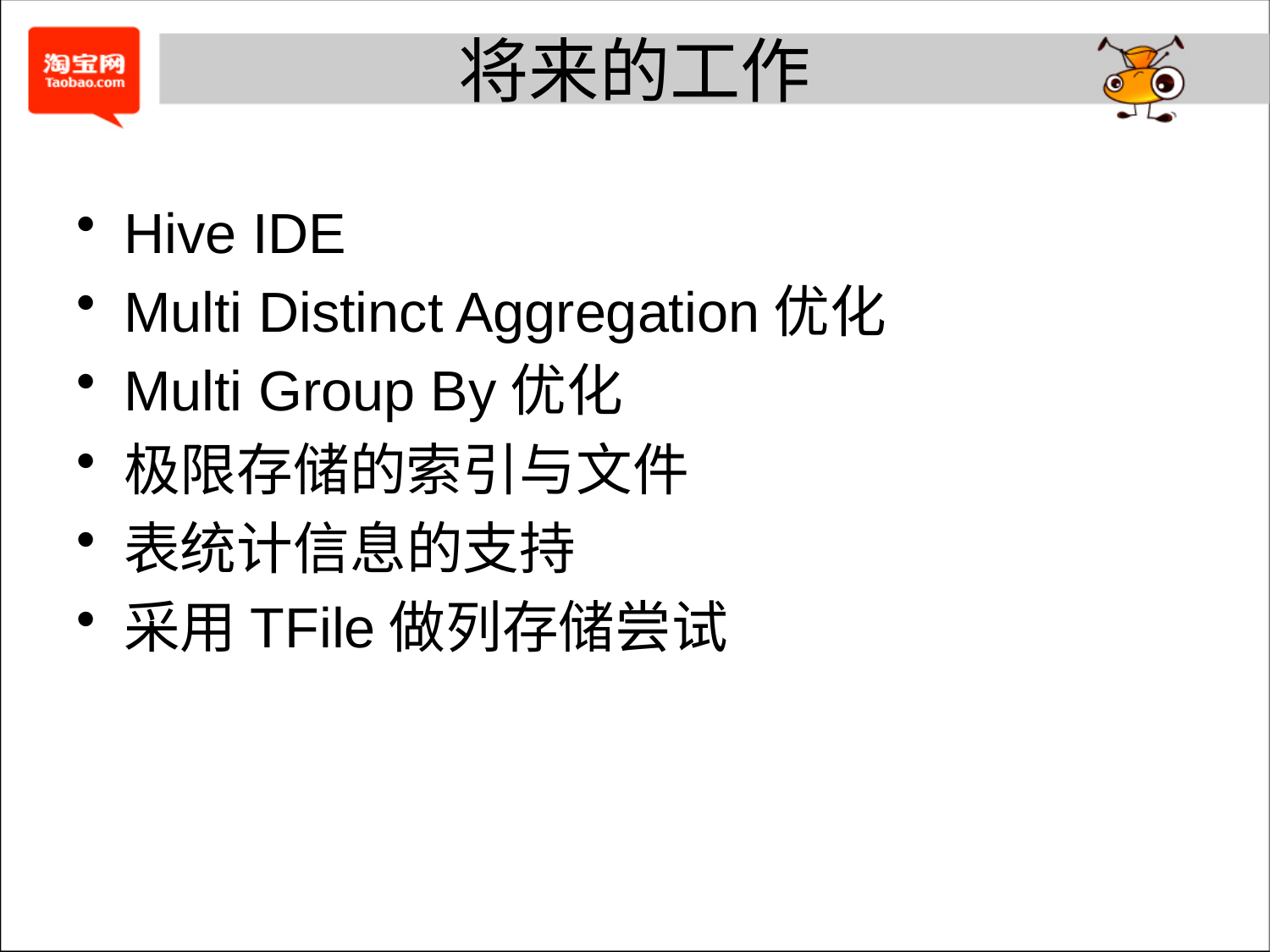

# 将来的工作
Hive IDE
Multi Distinct Aggregation优化
Multi Group By优化
极限存储的索引与文件
表统计信息的支持
采用TFile做列存储尝试